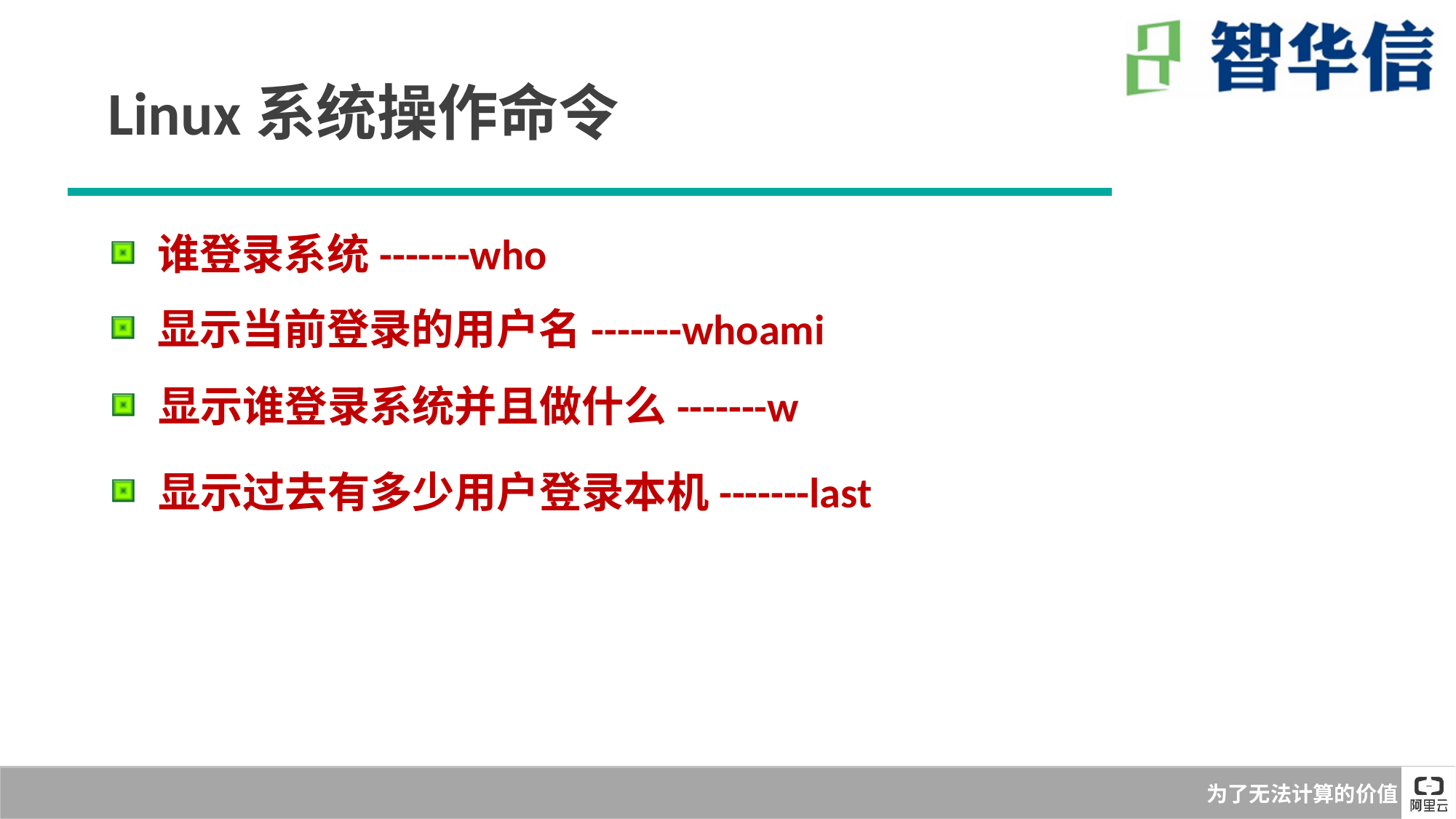

Linux系统操作命令
 谁登录系统-------who
 显示当前登录的用户名-------whoami
 显示谁登录系统并且做什么-------w
 显示过去有多少用户登录本机-------last